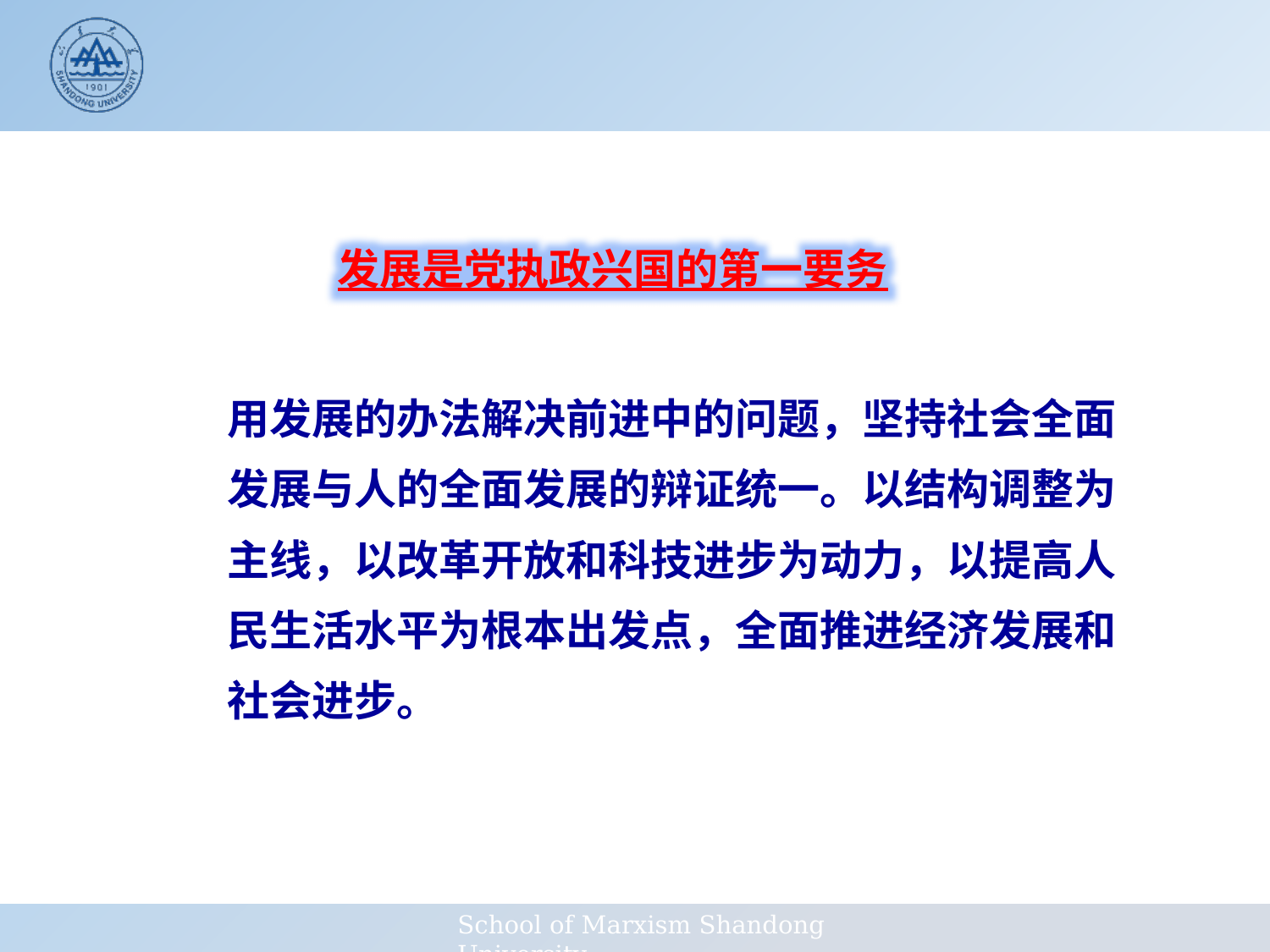

发展是党执政兴国的第一要务
用发展的办法解决前进中的问题，坚持社会全面发展与人的全面发展的辩证统一。以结构调整为主线，以改革开放和科技进步为动力，以提高人民生活水平为根本出发点，全面推进经济发展和社会进步。